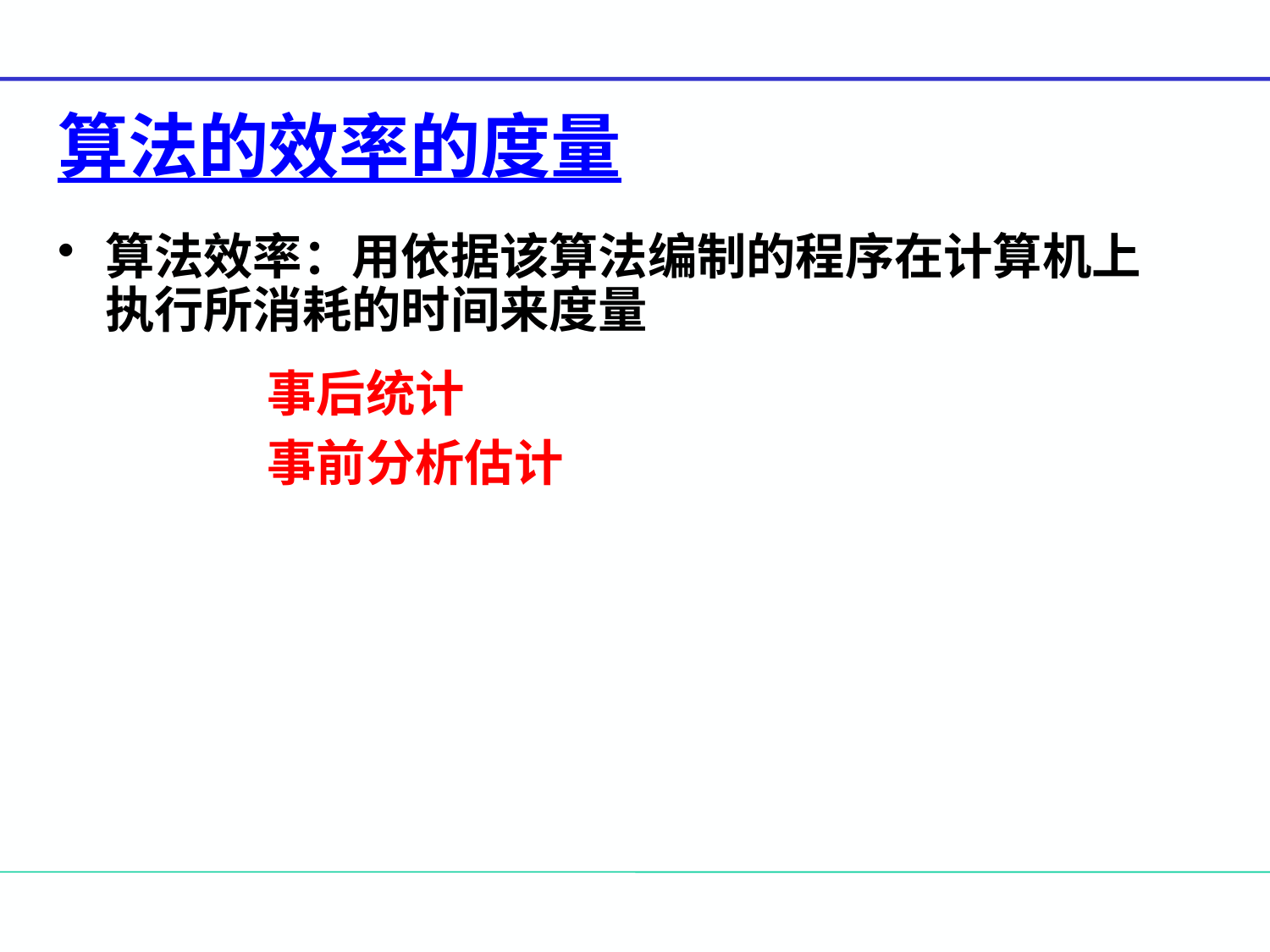

# 算法的效率的度量
算法效率：用依据该算法编制的程序在计算机上执行所消耗的时间来度量
事后统计
事前分析估计